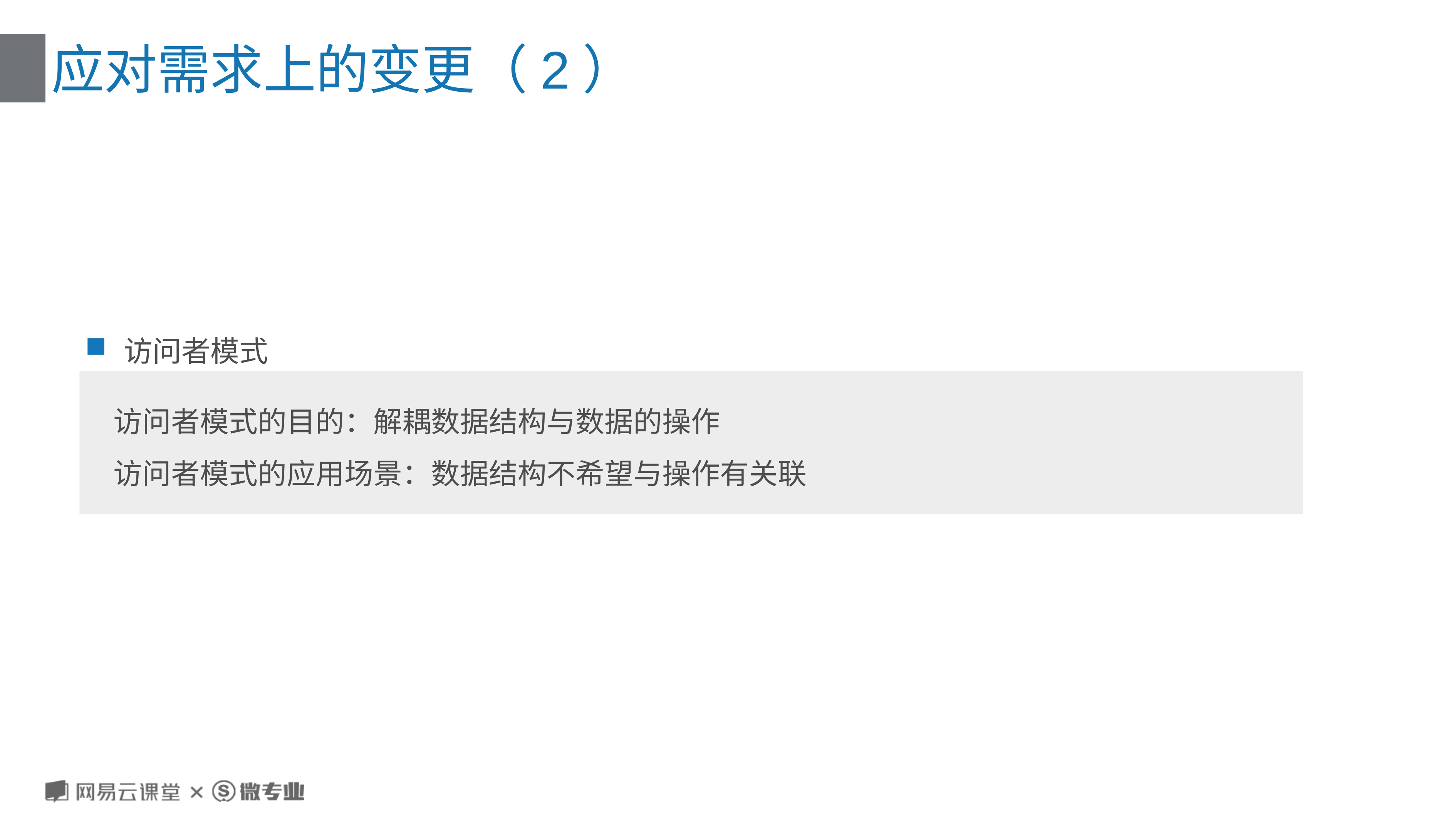

# 应对需求上的变更（2）
访问者模式

访问者模式的目的：解耦数据结构与数据的操作
访问者模式的应用场景：数据结构不希望与操作有关联